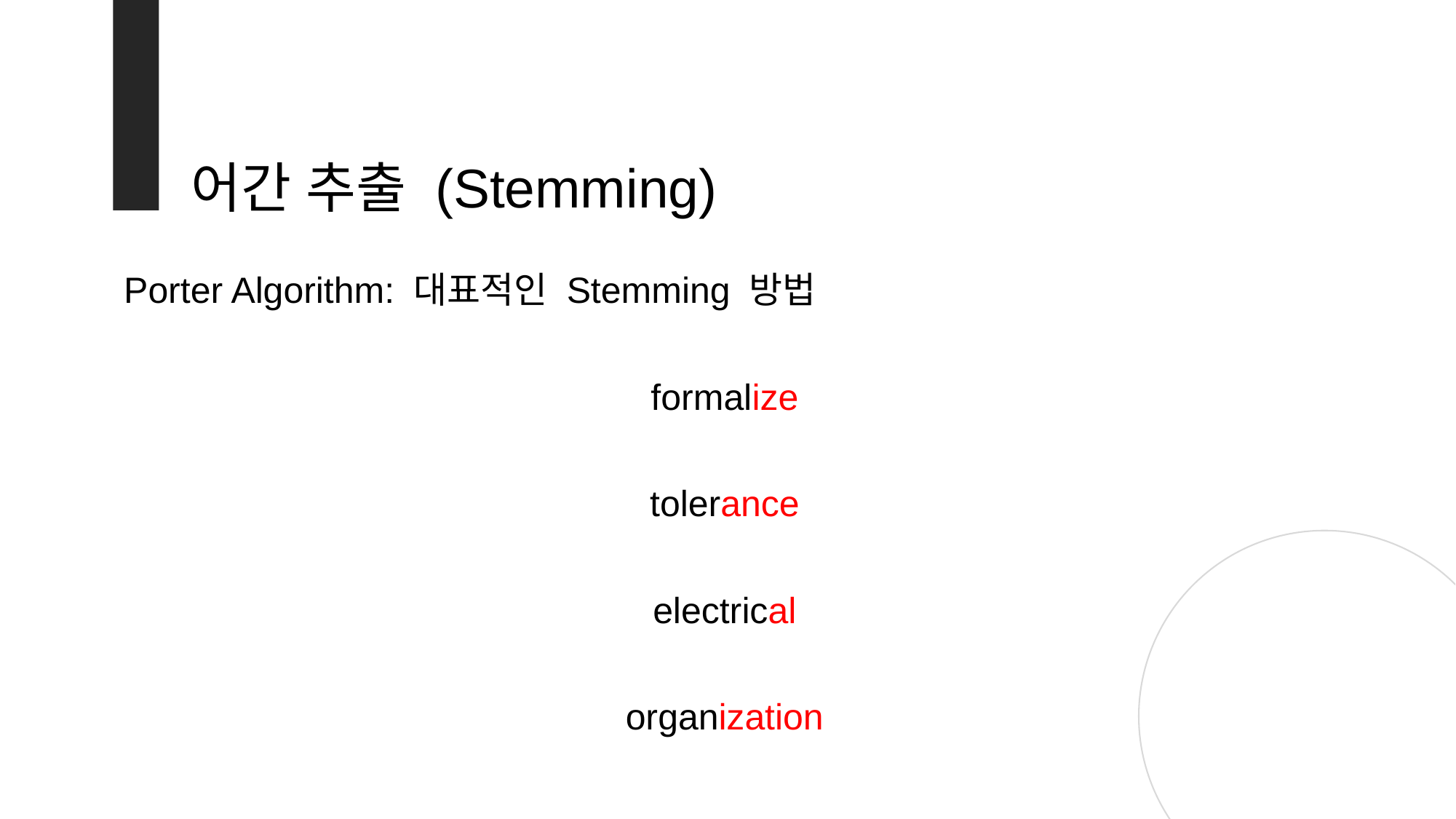

어간 추출 (Stemming)
Porter Algorithm: 대표적인 Stemming 방법
formalize
tolerance
electrical
organization